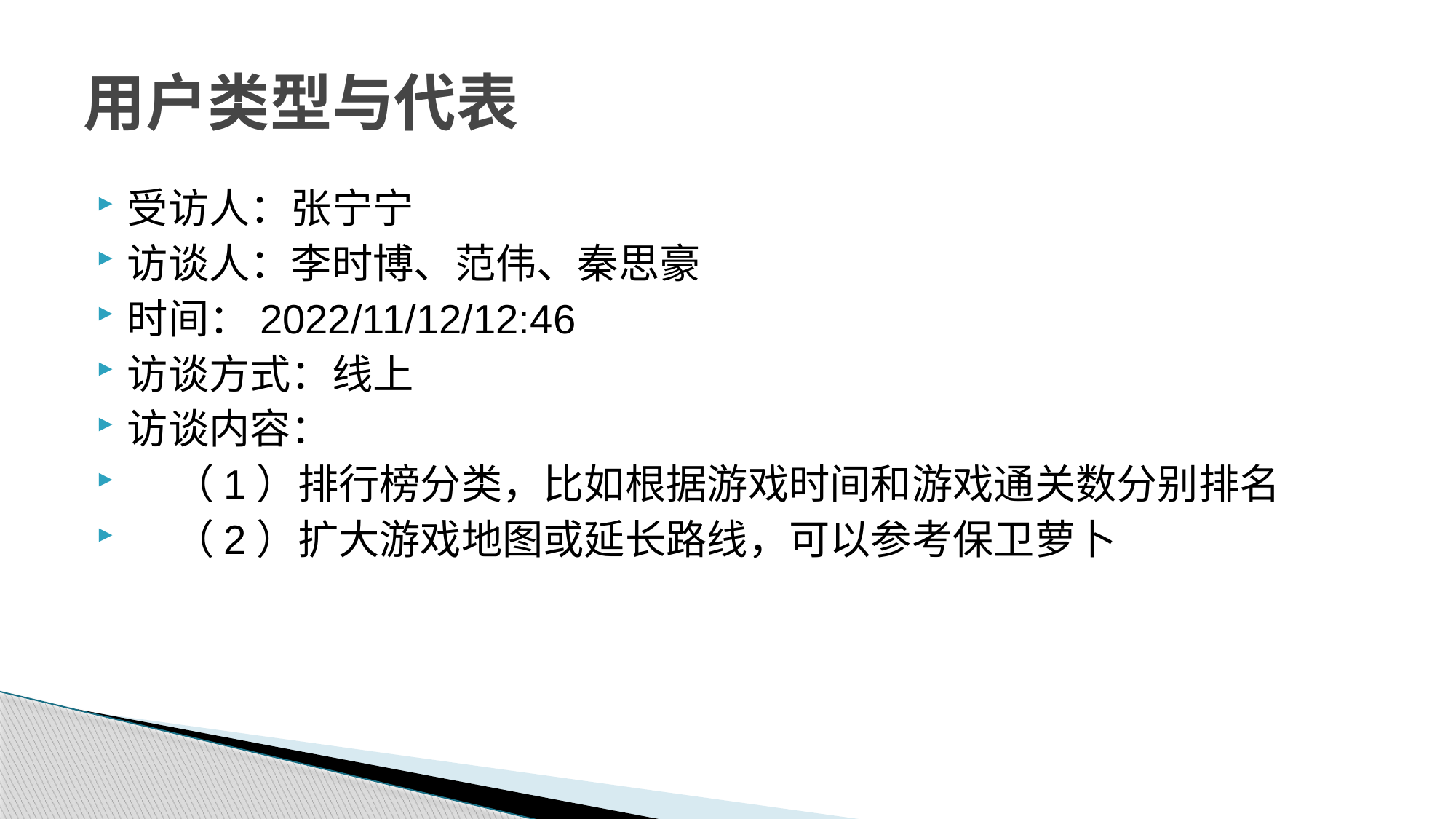

# 用户类型与代表
受访人：张宁宁
访谈人：李时博、范伟、秦思豪
时间：2022/11/12/12:46
访谈方式：线上
访谈内容：
    （1）排行榜分类，比如根据游戏时间和游戏通关数分别排名
    （2）扩大游戏地图或延长路线，可以参考保卫萝卜